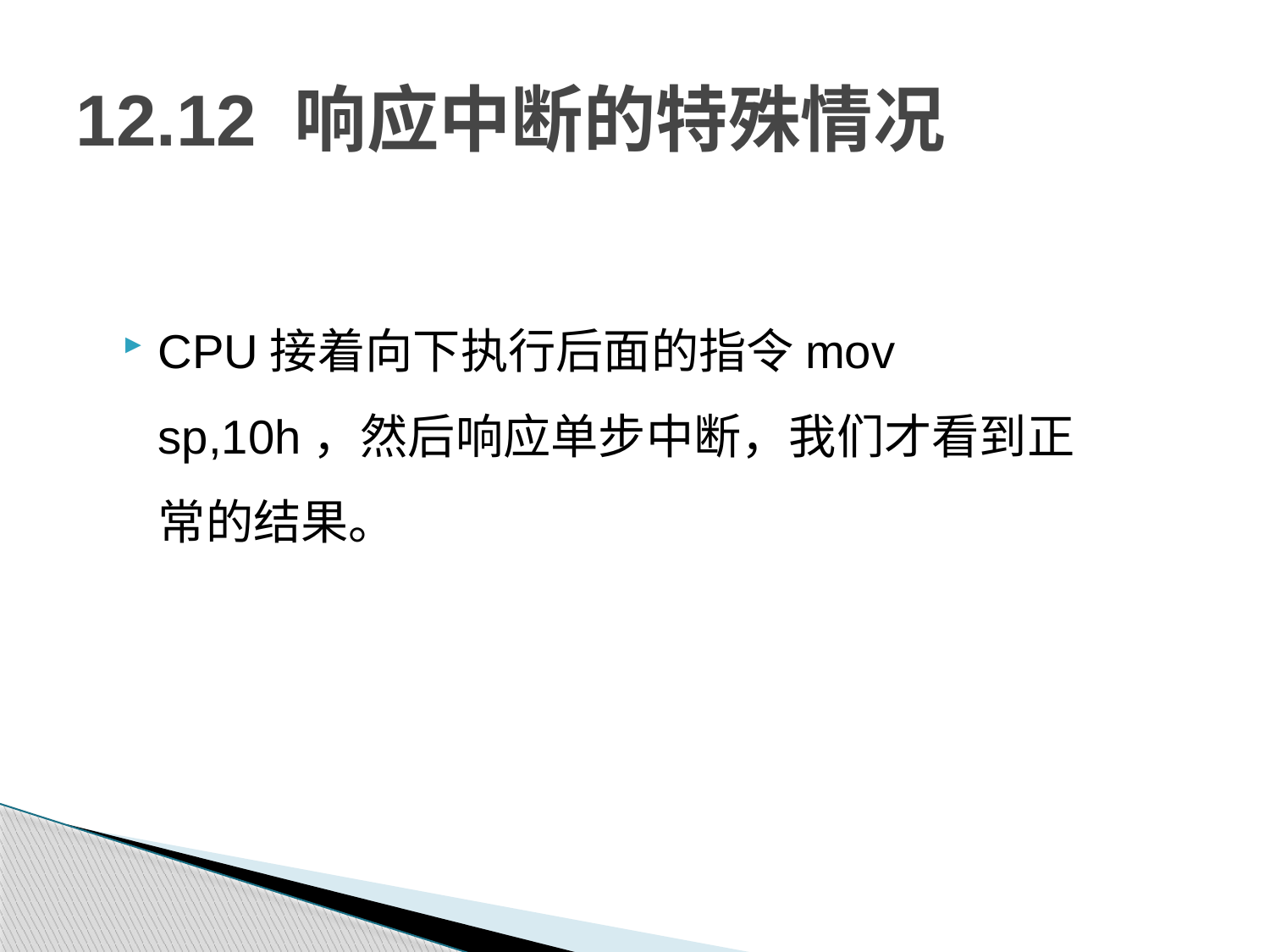

# 12.12 响应中断的特殊情况
CPU接着向下执行后面的指令mov sp,10h，然后响应单步中断，我们才看到正常的结果。